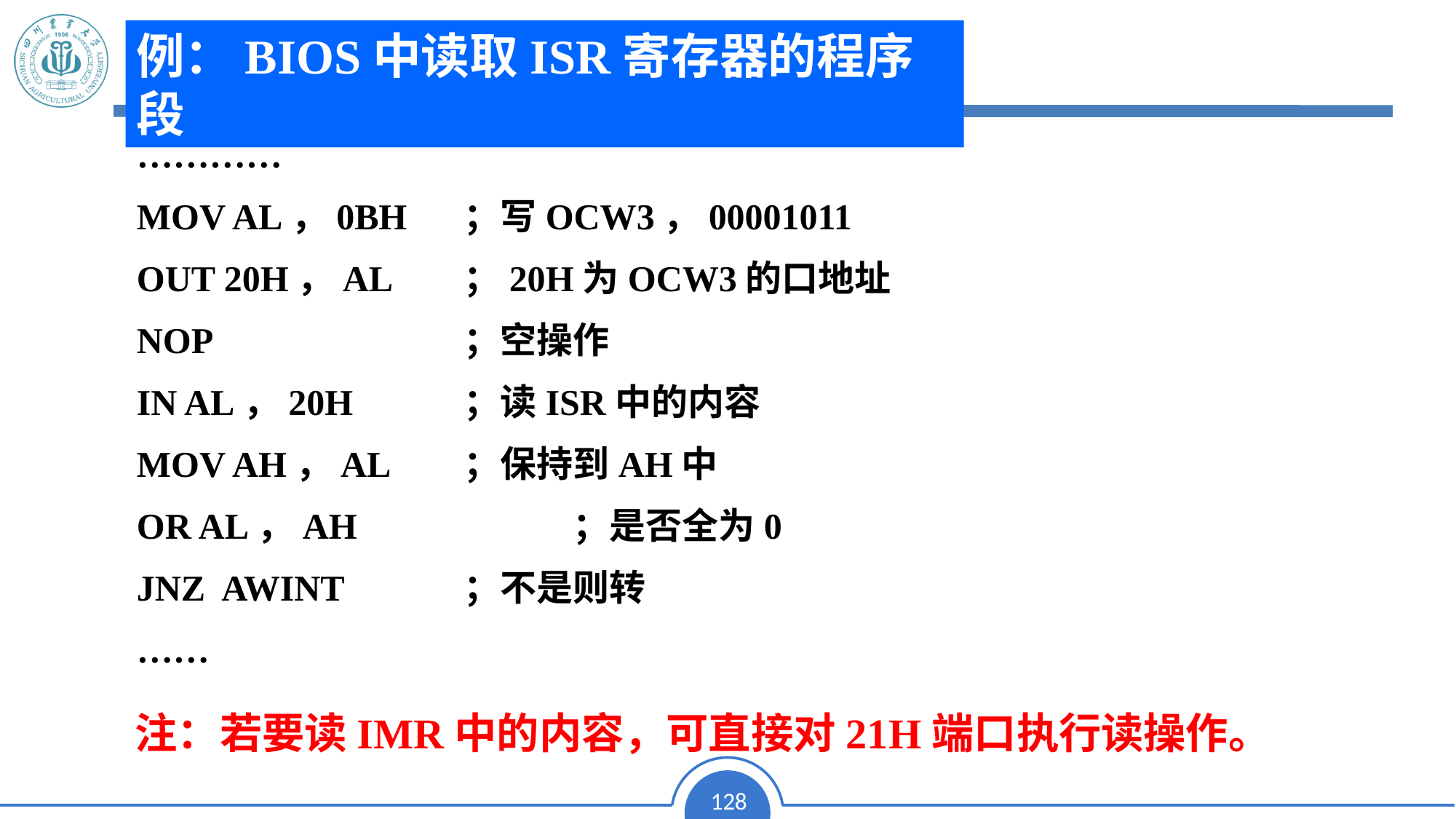

例：BIOS中读取ISR寄存器的程序段
…………
MOV AL，0BH	；写OCW3，00001011
OUT 20H，AL	；20H为OCW3的口地址
NOP			；空操作
IN AL，20H		；读ISR中的内容
MOV AH，AL	；保持到AH中
OR AL，AH		；是否全为0
JNZ  AWINT		；不是则转
……
注：若要读IMR中的内容，可直接对21H端口执行读操作。